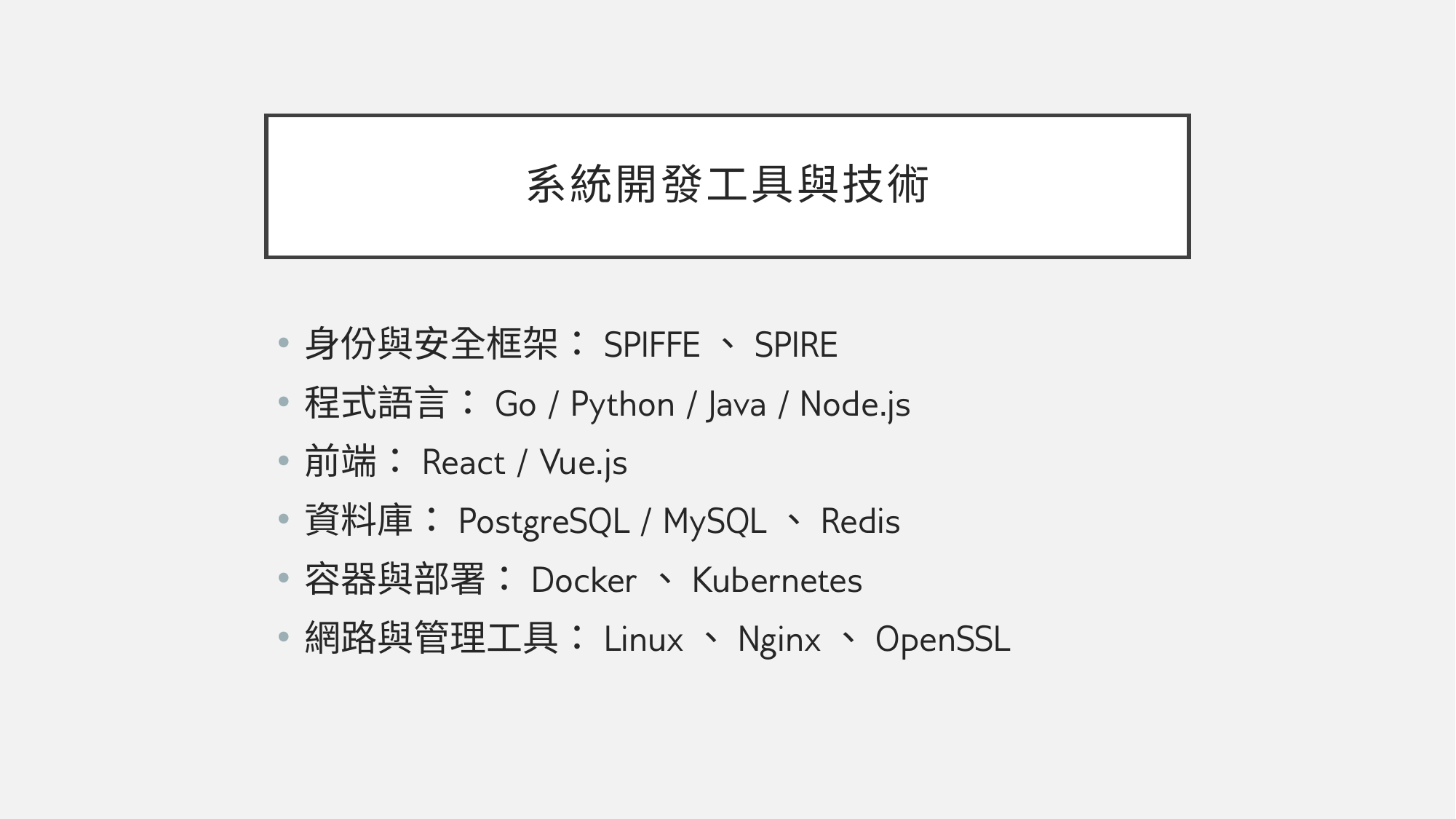

# 系統開發工具與技術
身份與安全框架：SPIFFE、SPIRE
程式語言：Go / Python / Java / Node.js
前端：React / Vue.js
資料庫：PostgreSQL / MySQL、Redis
容器與部署：Docker、Kubernetes
網路與管理工具：Linux、Nginx、OpenSSL